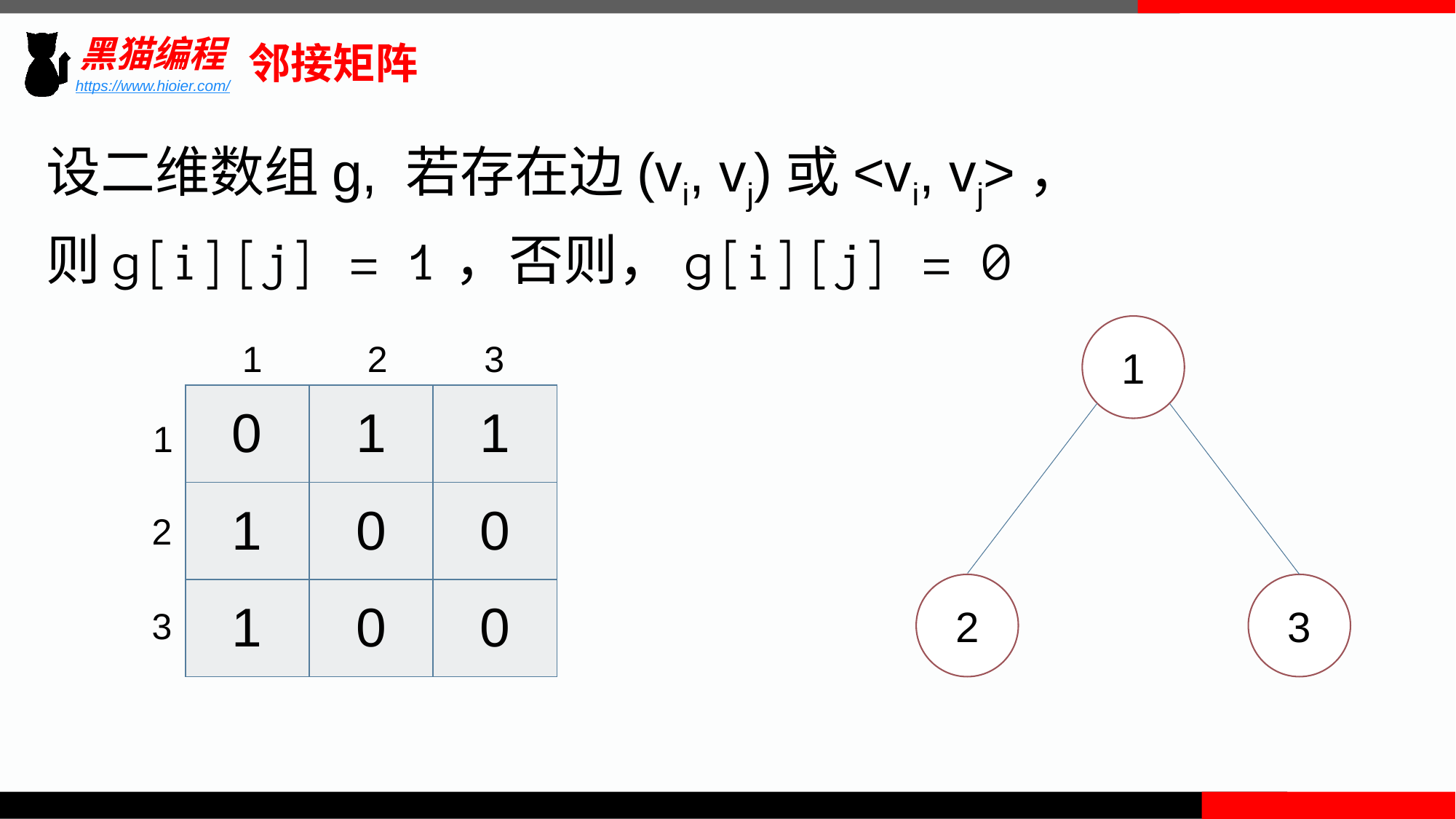

邻接矩阵
设二维数组g, 若存在边(vi, vj)或<vi, vj>，
则g[i][j] = 1，否则，g[i][j] = 0
1
2
3
1
2
3
| 0 | 1 | 1 |
| --- | --- | --- |
| 1 | 0 | 0 |
| 1 | 0 | 0 |
1
2
3